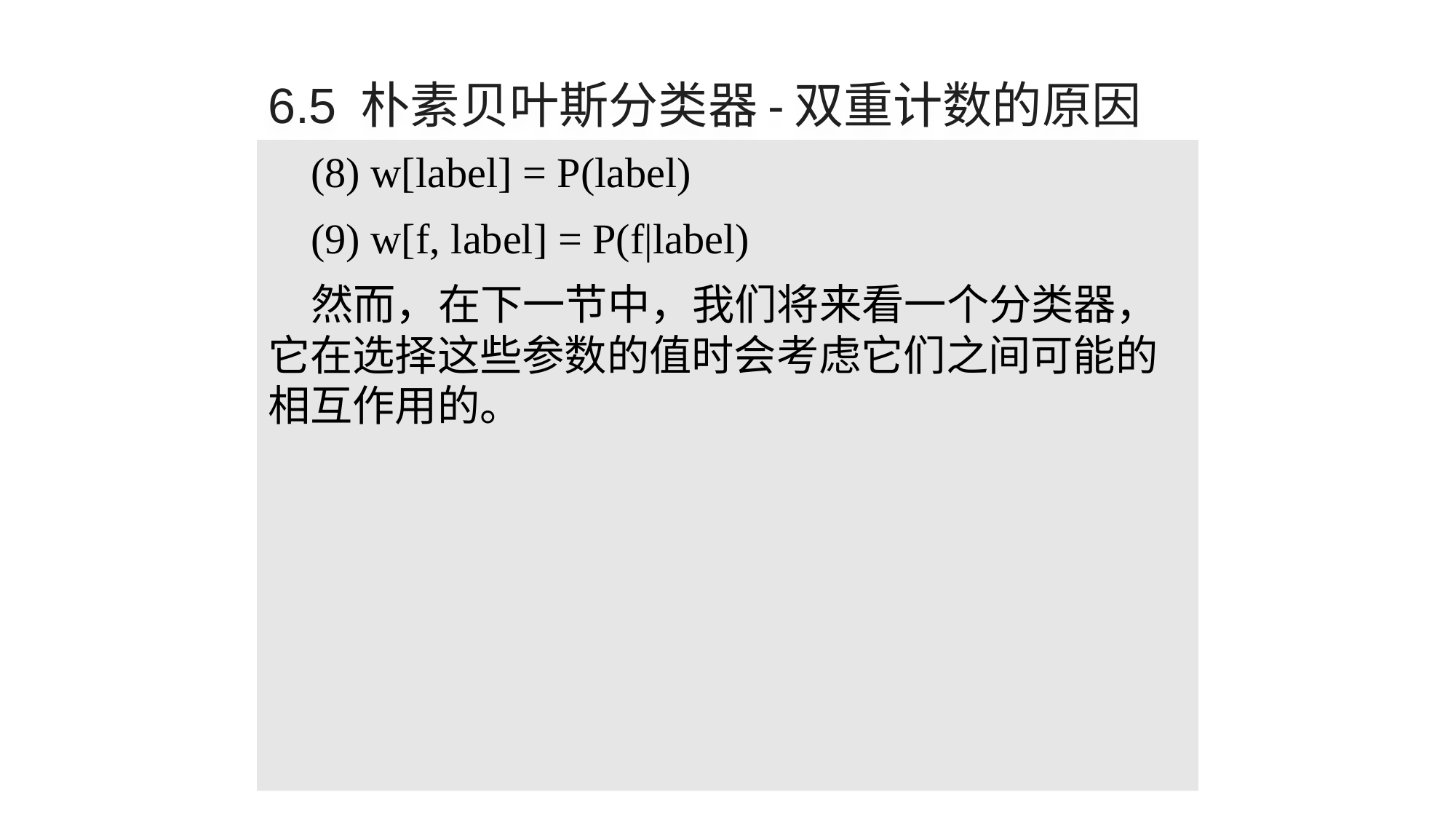

# 6.5 朴素贝叶斯分类器-双重计数的原因
(8) w[label] = P(label)
(9) w[f, label] = P(f|label)
然而，在下一节中，我们将来看一个分类器，它在选择这些参数的值时会考虑它们之间可能的相互作用的。